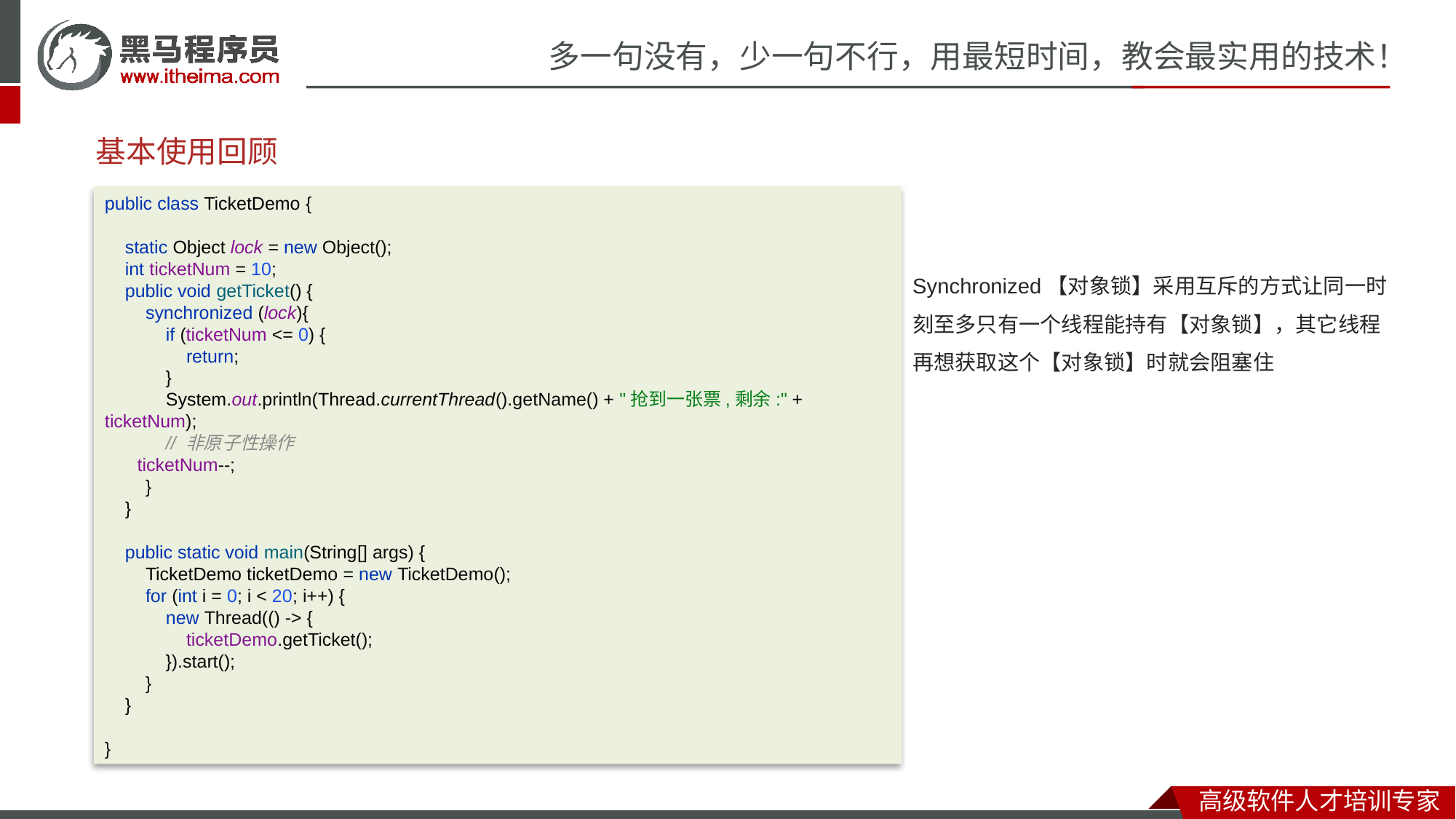

# 基本使用回顾
public class TicketDemo {
    static Object lock = new Object();
    int ticketNum = 10;
    public void getTicket() {
        synchronized (lock){
            if (ticketNum <= 0) {
                return;
            }
            System.out.println(Thread.currentThread().getName() + "抢到一张票,剩余:" + ticketNum);
            // 非原子性操作
       ticketNum--;
        }
    }
    public static void main(String[] args) {
        TicketDemo ticketDemo = new TicketDemo();
        for (int i = 0; i < 20; i++) {
            new Thread(() -> {
                ticketDemo.getTicket();
            }).start();
        }
    }
}
Synchronized【对象锁】采用互斥的方式让同一时刻至多只有一个线程能持有【对象锁】，其它线程再想获取这个【对象锁】时就会阻塞住